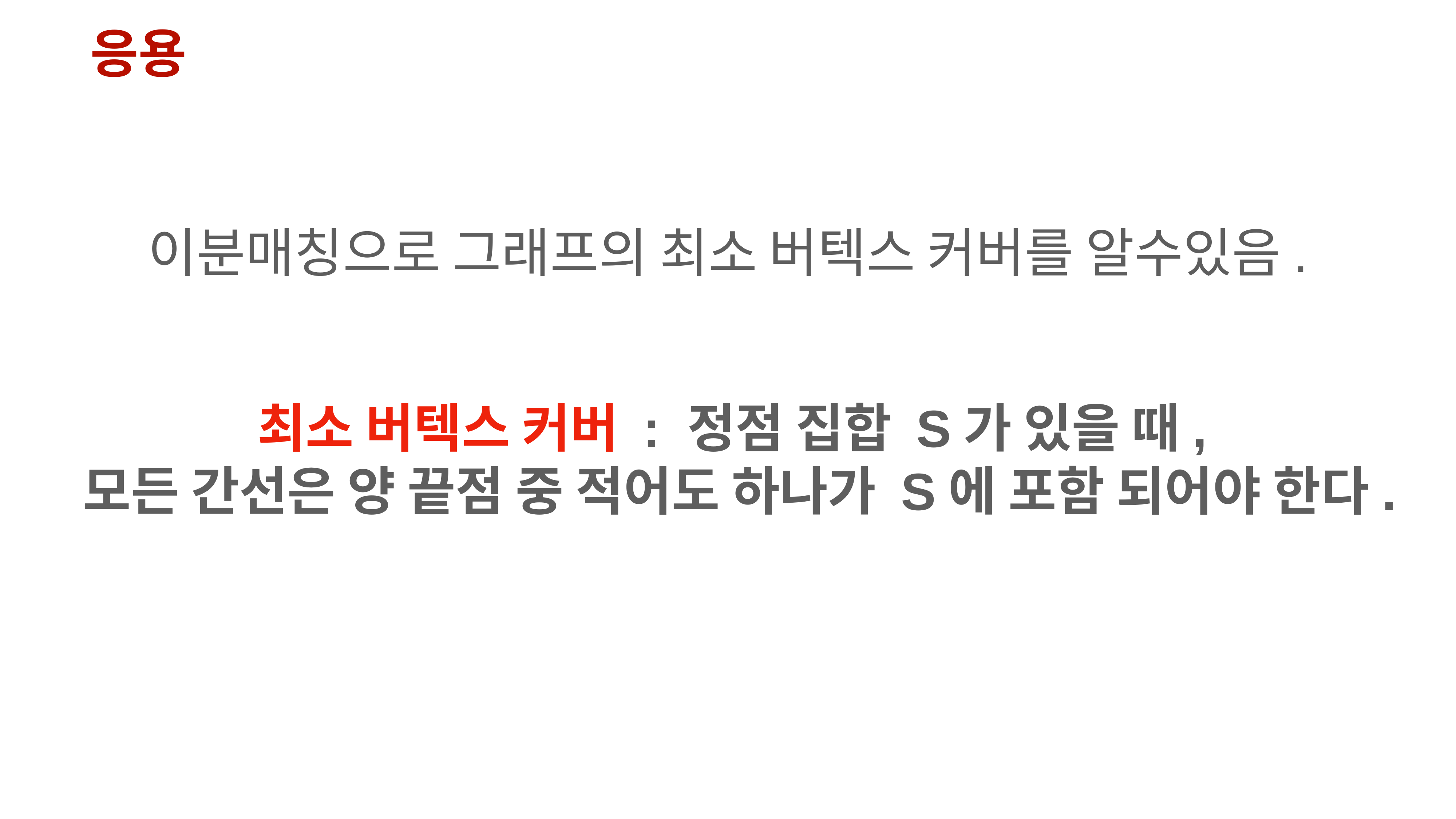

응용
이분매칭으로 그래프의 최소 버텍스 커버를 알수있음.
최소 버텍스 커버 : 정점 집합 S가 있을 때,
모든 간선은 양 끝점 중 적어도 하나가 S에 포함 되어야 한다.